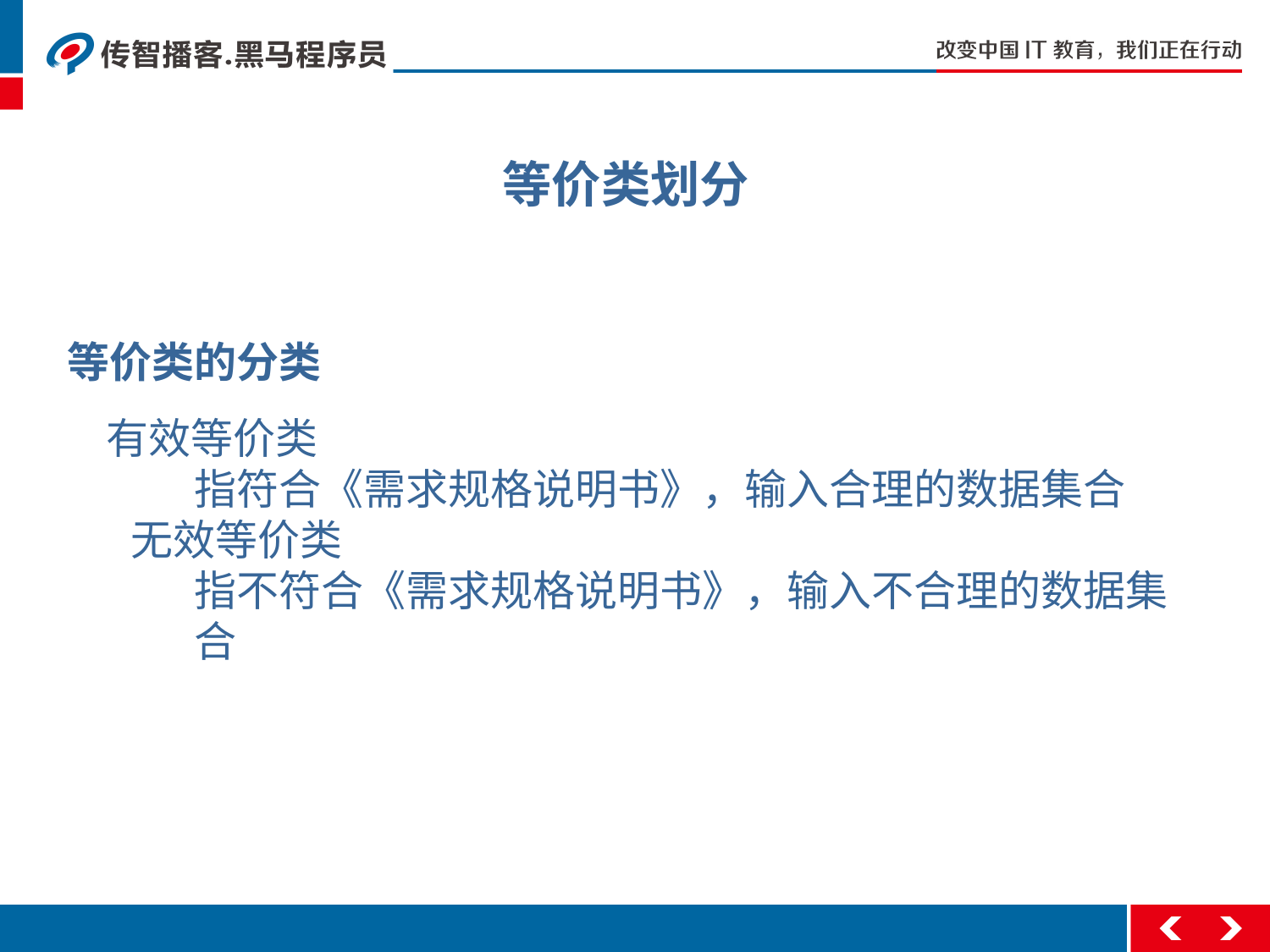

等价类划分
等价类的分类
   有效等价类
指符合《需求规格说明书》，输入合理的数据集合
无效等价类
指不符合《需求规格说明书》，输入不合理的数据集合